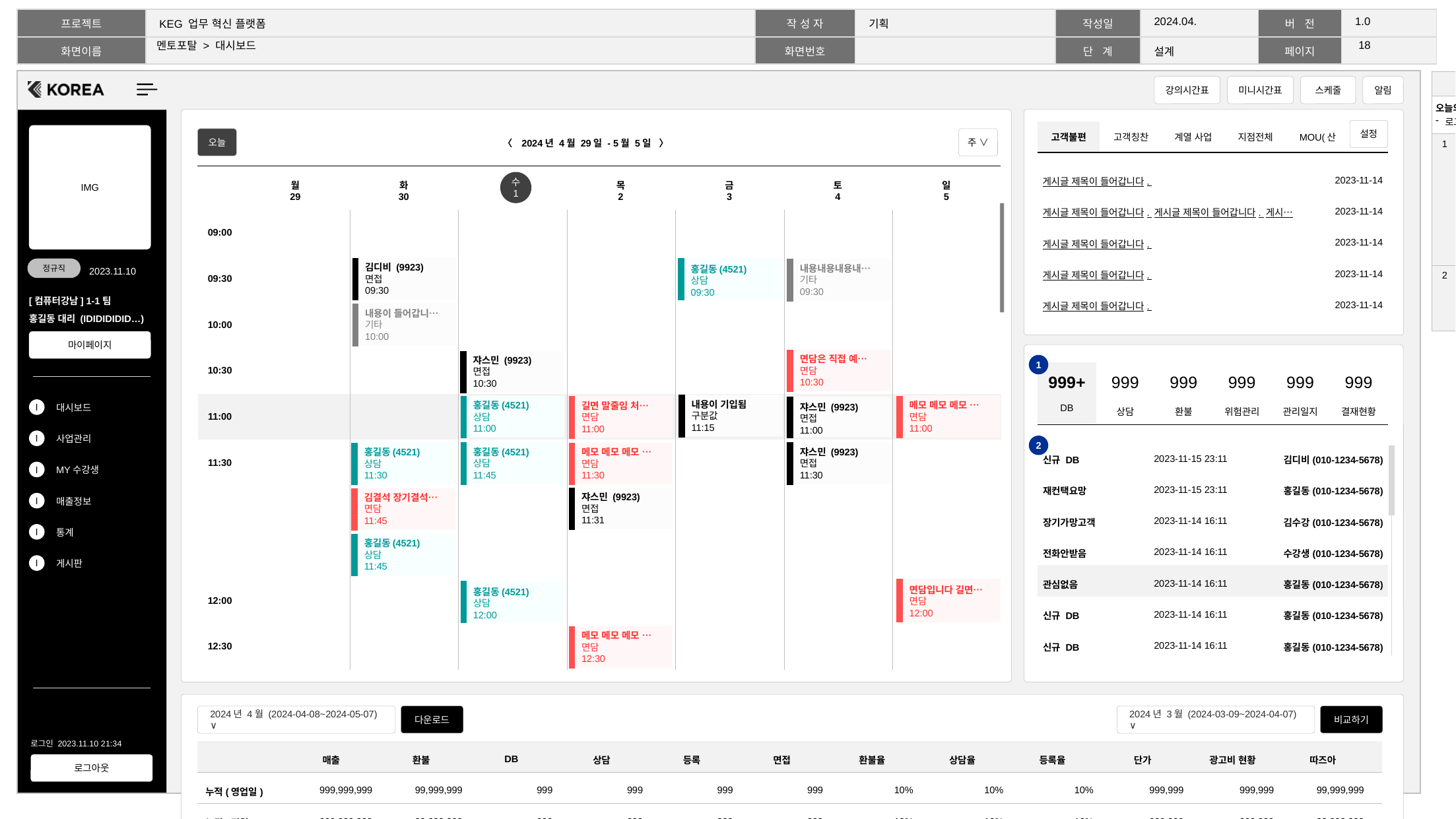

18

# 멘토포탈 > 대시보드
| 화면 설명 |  |
| --- | --- |
| 오늘의 업무 로그인 사용자가 담당자로 지정된 오늘 날짜의 주요 활동. |  |
| 1 | 오늘의 업무 탭 항목: Total count > 해당 분류에 속하는 활동 중 오늘 날짜의 활동 총수. > 999개 이상일 경우 999+로 표기. 항목: 오늘의 업무명 > 각 메뉴에서 오늘 날짜로 유입된 건. > 표기되는 최대 목록 수는 화면 디자인에 따름. > 상세 항목 기획서 다음 페이지 참고. |
| 2 | 오늘의 업무 미리보기. 각 항목 기획서 다음 페이지 참고. 영역보다 목록 길어질 경우 스크롤. Click= 각 항목의 상세 보기 팝업. |
강의시간표
미니시간표
스케줄
알림

설정
| 고객불편 | 고객칭찬 | 계열 사업 | 지점전체 | MOU(산 |  |
| --- | --- | --- | --- | --- | --- |
오늘
주 ∨
수
1

김디비 (9923)
면접
09:30
홍길동(4521)
상담
09:30
내용내용내용내…
기타
09:30
내용이 들어갑니…
기타
10:00
면담은 직접 예…
면담
10:30
쟈스민 (9923)
면접
10:30
내용이 기입됨
구분값
11:15
홍길동(4521)
상담
11:00
메모 메모 메모 …
면담
11:00
길면 말줄임 처…
면담
11:00
쟈스민 (9923)
면접
11:00
홍길동(4521)
상담
11:45
쟈스민 (9923)
면접
11:30
홍길동(4521)
상담
11:30
메모 메모 메모 …
면담
11:30
쟈스민 (9923)
면접
11:31
김결석 장기결석…
면담
11:45
홍길동(4521)
상담
11:45
면담입니다 길면…
면담
12:00
홍길동(4521)
상담
12:00
메모 메모 메모 …
면담
12:30
|  | 〈 2024년 4월 29일 - 5월 5일 〉 |  |
| --- | --- | --- |
| 게시글 제목이 들어갑니다. | 2023-11-14 |
| --- | --- |
| 게시글 제목이 들어갑니다. 게시글 제목이 들어갑니다. 게시… | 2023-11-14 |
| 게시글 제목이 들어갑니다. | 2023-11-14 |
| 게시글 제목이 들어갑니다. | 2023-11-14 |
| 게시글 제목이 들어갑니다. | 2023-11-14 |
|  | 월 29 | 화 30 | 1일 | 목 2 | 금 3 | 토 4 | 일 5 |
| --- | --- | --- | --- | --- | --- | --- | --- |
| 09:00 |  |  |  |  |  |  |  |
| --- | --- | --- | --- | --- | --- | --- | --- |
| 09:30 |  |  |  |  |  |  |  |
| 10:00 |  |  |  |  |  |  |  |
| 10:30 |  |  |  |  |  |  |  |
| 11:00 |  |  |  |  |  |  |  |
| 11:30 |  |  |  |  |  |  |  |
|  |  |  |  |  |  |  |  |
|  |  |  |  |  |  |  |  |
| 12:00 |  |  |  |  |  |  |  |
| 12:30 |  |  |  |  |  |  |  |

1
| 999+ | 999 | 999 | 999 | 999 | 999 |
| --- | --- | --- | --- | --- | --- |
| DB | 상담 | 환불 | 위험관리 | 관리일지 | 결재현황 |
2
| 신규 DB | 2023-11-15 23:11 | 김디비(010-1234-5678) |
| --- | --- | --- |
| 재컨택요망 | 2023-11-15 23:11 | 홍길동(010-1234-5678) |
| 장기가망고객 | 2023-11-14 16:11 | 김수강(010-1234-5678) |
| 전화안받음 | 2023-11-14 16:11 | 수강생(010-1234-5678) |
| 관심없음 | 2023-11-14 16:11 | 홍길동(010-1234-5678) |
| 신규 DB | 2023-11-14 16:11 | 홍길동(010-1234-5678) |
| 신규 DB | 2023-11-14 16:11 | 홍길동(010-1234-5678) |

다운로드
2024년 4월 (2024-04-08~2024-05-07) ∨
비교하기
2024년 3월 (2024-03-09~2024-04-07) ∨
|  | 매출 | 환불 | DB | 상담 | 등록 | 면접 | 환불율 | 상담율 | 등록율 | 단가 | 광고비 현황 | 따즈아 |  |
| --- | --- | --- | --- | --- | --- | --- | --- | --- | --- | --- | --- | --- | --- |
| 누적(영업일) | 999,999,999 | 99,999,999 | 999 | 999 | 999 | 999 | 10% | 10% | 10% | 999,999 | 999,999 | 99,999,999 |  |
| 누적(전월) | 999,999,999 | 99,999,999 | 999 | 999 | 999 | 999 | 10% | 10% | 10% | 999,999 | 999,999 | 99,999,999 |  |
| 당일 | 999,999,999 | 99,999,999 | 999 | 999 | 999 | 999 | 10% | 10% | 10% | 999,999 | 999,999 | 99,999,999 |  |
| 전일 | 999,999,999 | 99,999,999 | 999 | 999 | 999 | 999 | 10% | 10% | 10% | 999,999 | 999,999 | 99,999,999 |  |